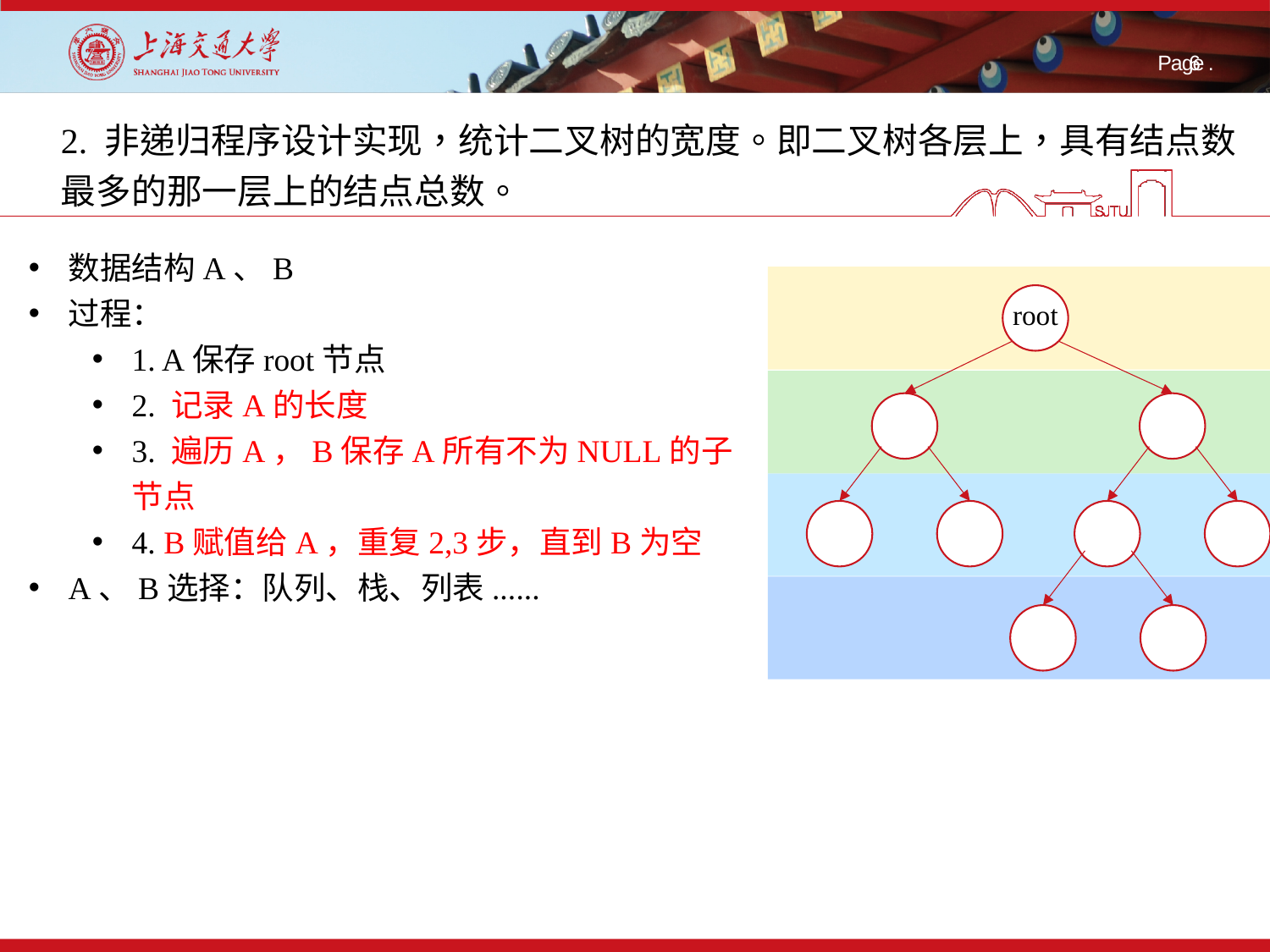

2. 非递归程序设计实现，统计二叉树的宽度。即二叉树各层上，具有结点数最多的那一层上的结点总数。
数据结构A、B
过程：
1. A保存root节点
2. 记录A的长度
3. 遍历A，B保存A所有不为NULL的子节点
4. B赋值给A，重复2,3步，直到B为空
A、B选择：队列、栈、列表......

root